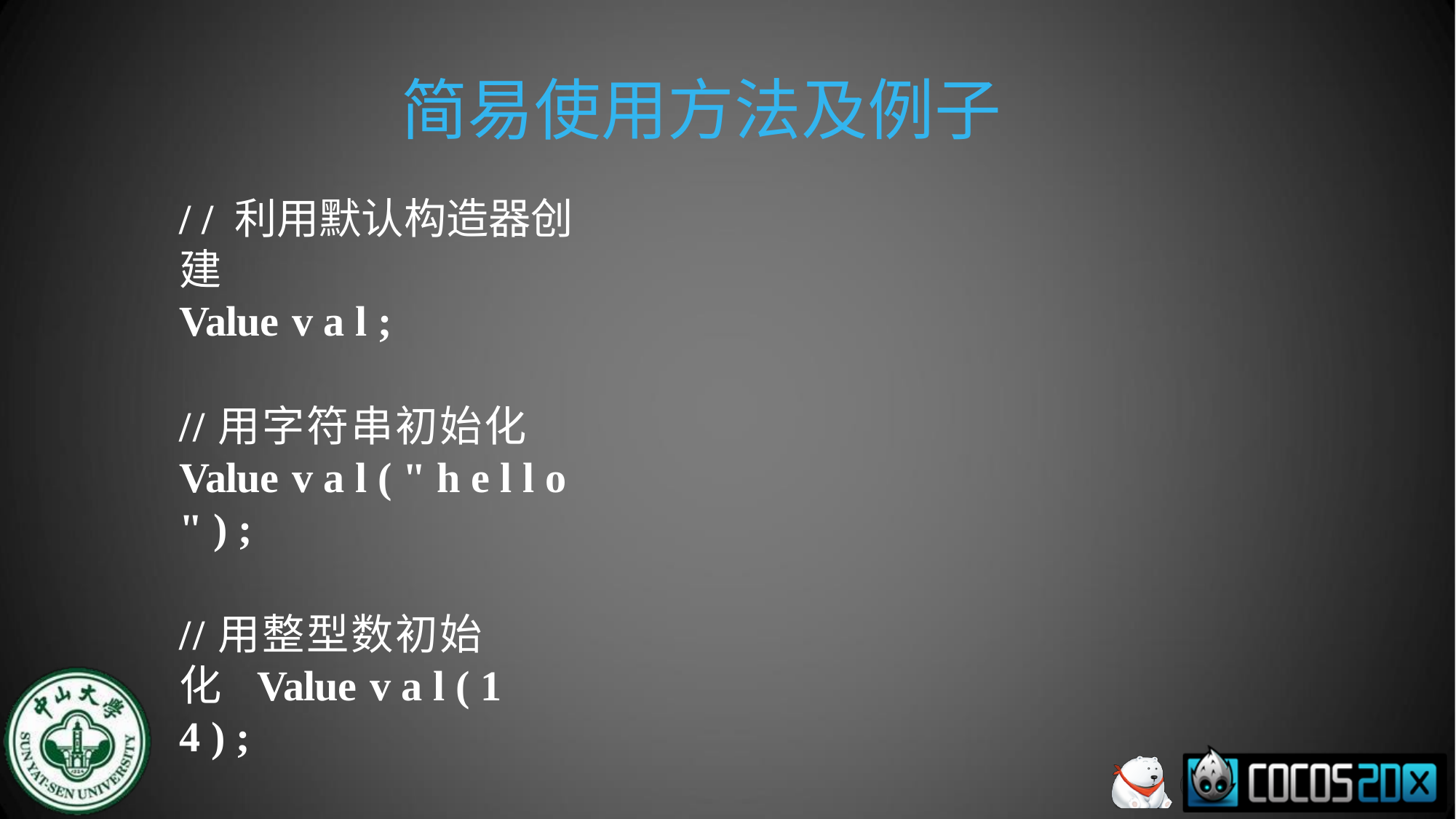

# 简易使用方法及例子
/ / 利用默认构造器创建
Value v a l ;

//用字符串初始化 Value v a l ( " h e l l o " ) ;

//用整型数初始化  Value v a l ( 1 4 ) ;

/ / . . . . . . . . . . . . . .